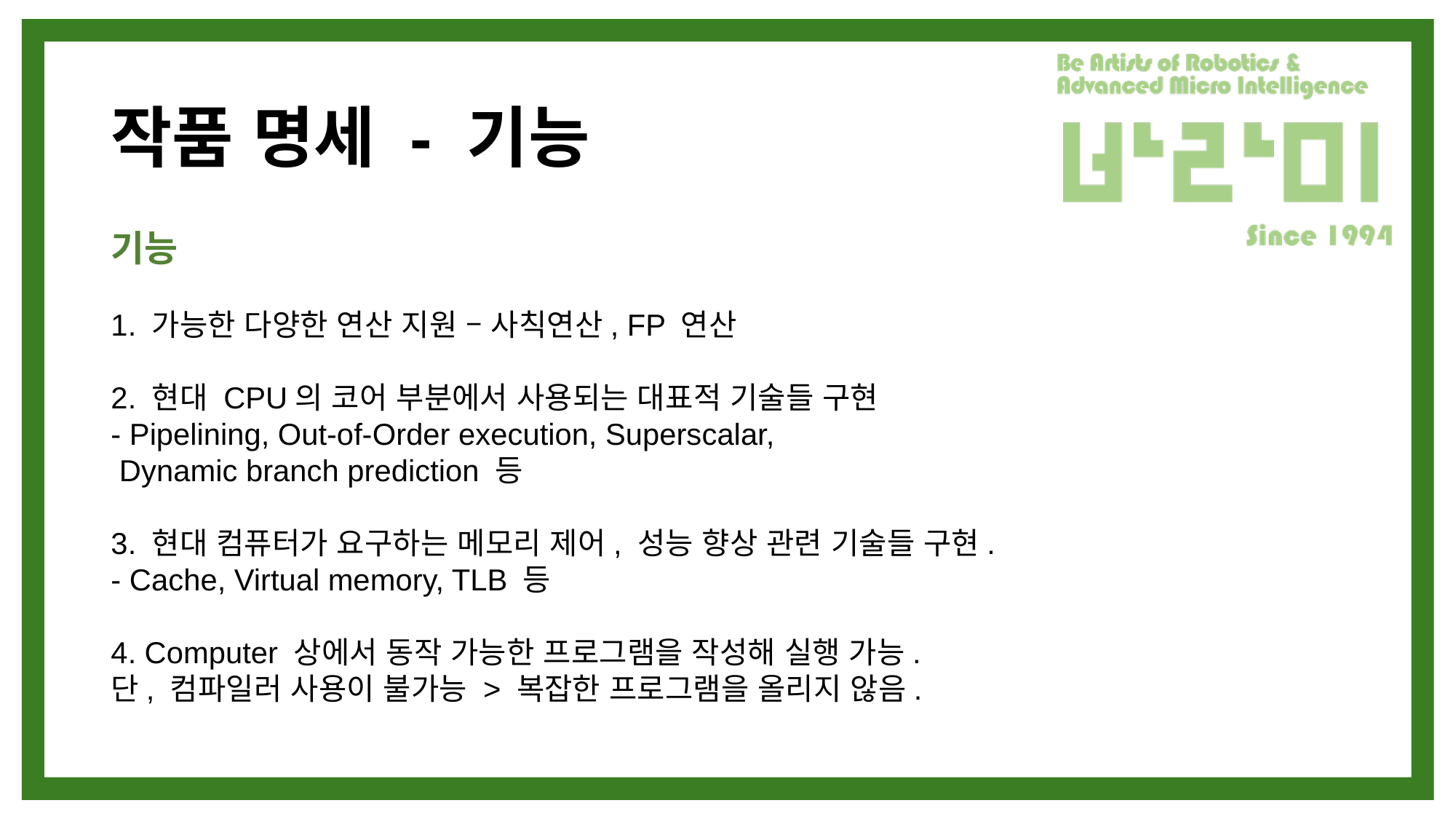

# 작품 명세 - 기능
기능

1. 가능한 다양한 연산 지원 – 사칙연산, FP 연산

2. 현대 CPU의 코어 부분에서 사용되는 대표적 기술들 구현
- Pipelining, Out-of-Order execution, Superscalar,
 Dynamic branch prediction 등

3. 현대 컴퓨터가 요구하는 메모리 제어, 성능 향상 관련 기술들 구현.
- Cache, Virtual memory, TLB 등

4. Computer 상에서 동작 가능한 프로그램을 작성해 실행 가능.
단, 컴파일러 사용이 불가능 > 복잡한 프로그램을 올리지 않음.